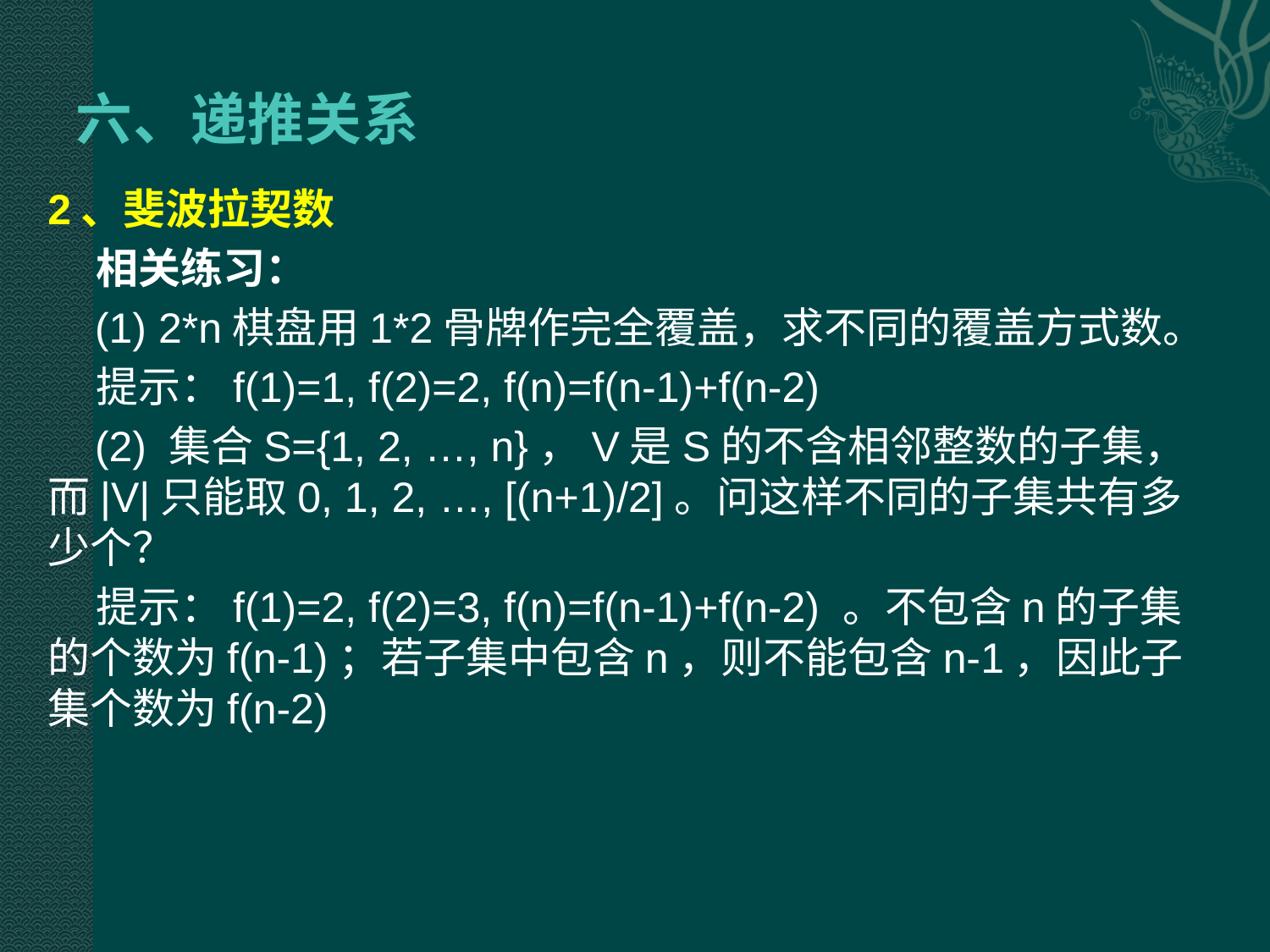

# 六、递推关系
2、斐波拉契数
    相关练习：
    (1) 2*n棋盘用1*2骨牌作完全覆盖，求不同的覆盖方式数。
    提示：f(1)=1, f(2)=2, f(n)=f(n-1)+f(n-2)
    (2) 集合S={1, 2, …, n}，V是S的不含相邻整数的子集，而|V|只能取0, 1, 2, …, [(n+1)/2]。问这样不同的子集共有多少个？
    提示：f(1)=2, f(2)=3, f(n)=f(n-1)+f(n-2) 。不包含n的子集的个数为f(n-1)；若子集中包含n，则不能包含n-1，因此子集个数为f(n-2)